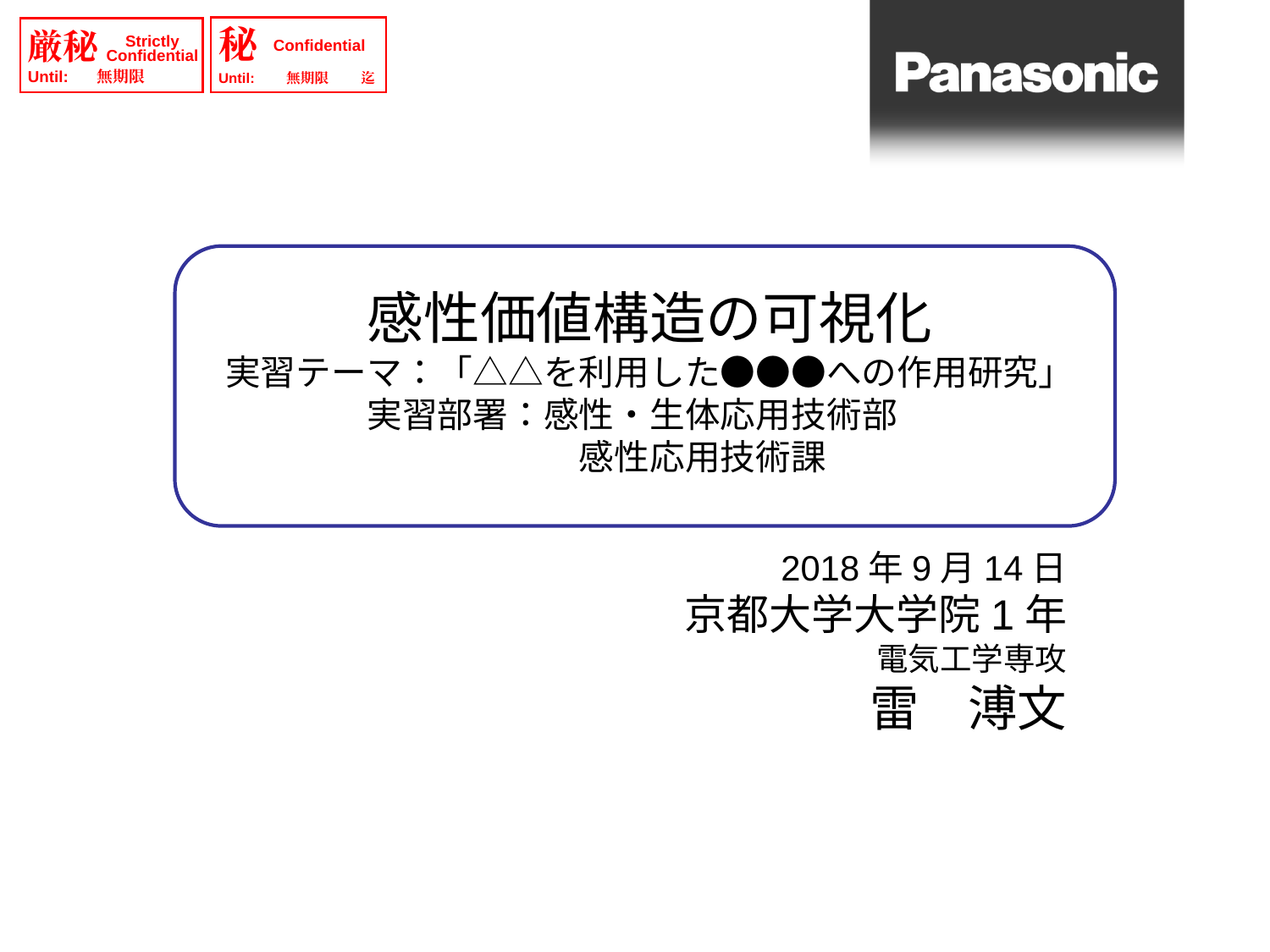

秘
Until:　　無期限　　 迄
厳秘
Until:  　無期限
Strictly
Confidential
Confidential

# 感性価値構造の可視化 実習テーマ：「△△を利用した●●●への作用研究」 実習部署：感性・生体応用技術部　 　　　感性応用技術課
2018年9月14日
京都大学大学院1年
電気工学専攻
雷　溥文